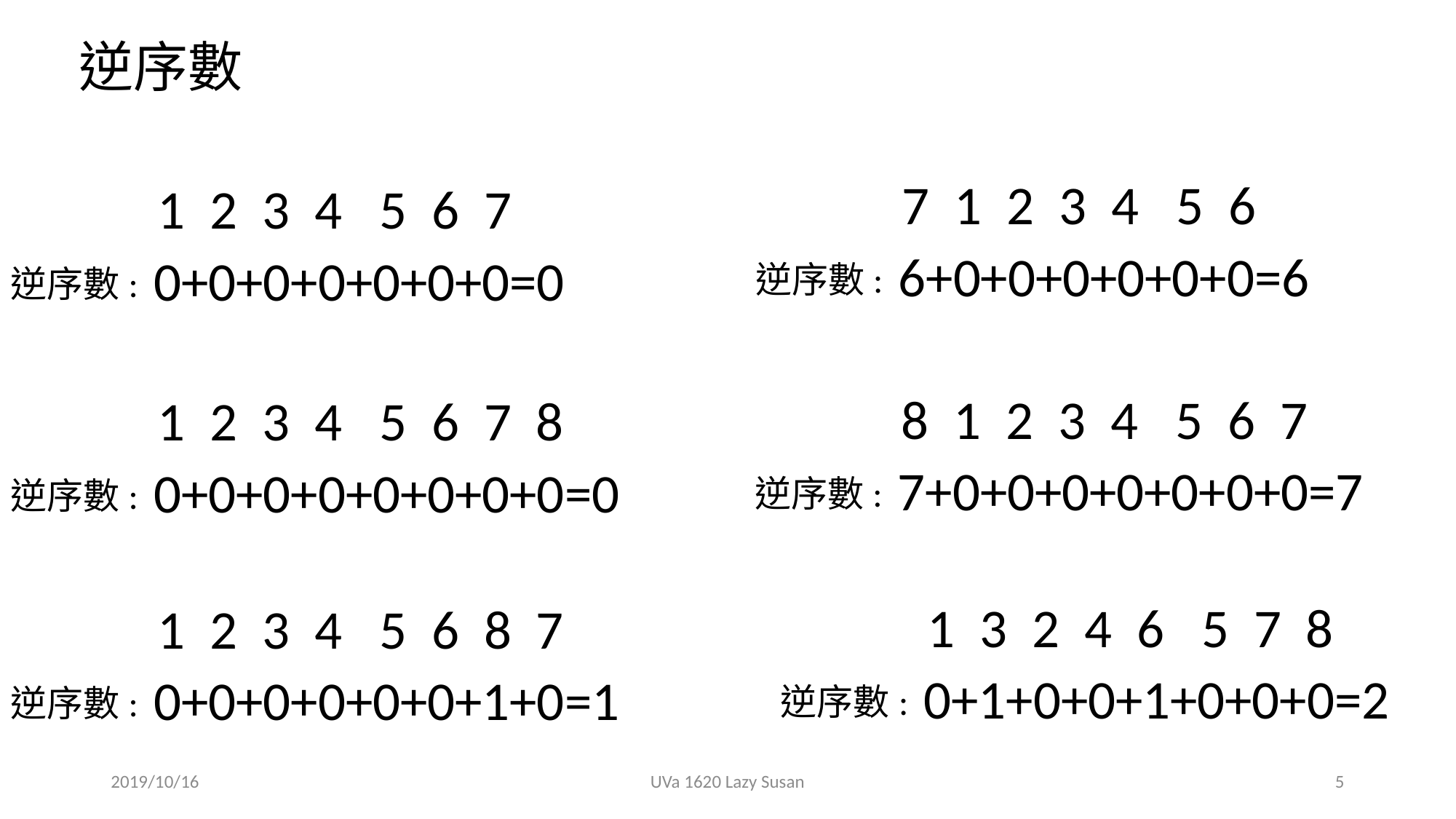

逆序數
7  1  2  3  4   5  6
1  2  3  4   5  6  7
6+0+0+0+0+0+0=6
0+0+0+0+0+0+0=0
逆序數:
逆序數:
8  1  2  3  4   5  6  7
1  2  3  4   5  6  7  8
7+0+0+0+0+0+0+0=7
0+0+0+0+0+0+0+0=0
逆序數:
逆序數:
1  3  2  4  6   5  7  8
1  2  3  4   5  6  8  7
0+1+0+0+1+0+0+0=2
0+0+0+0+0+0+1+0=1
逆序數:
逆序數:
2019/10/16
UVa 1620 Lazy Susan
5